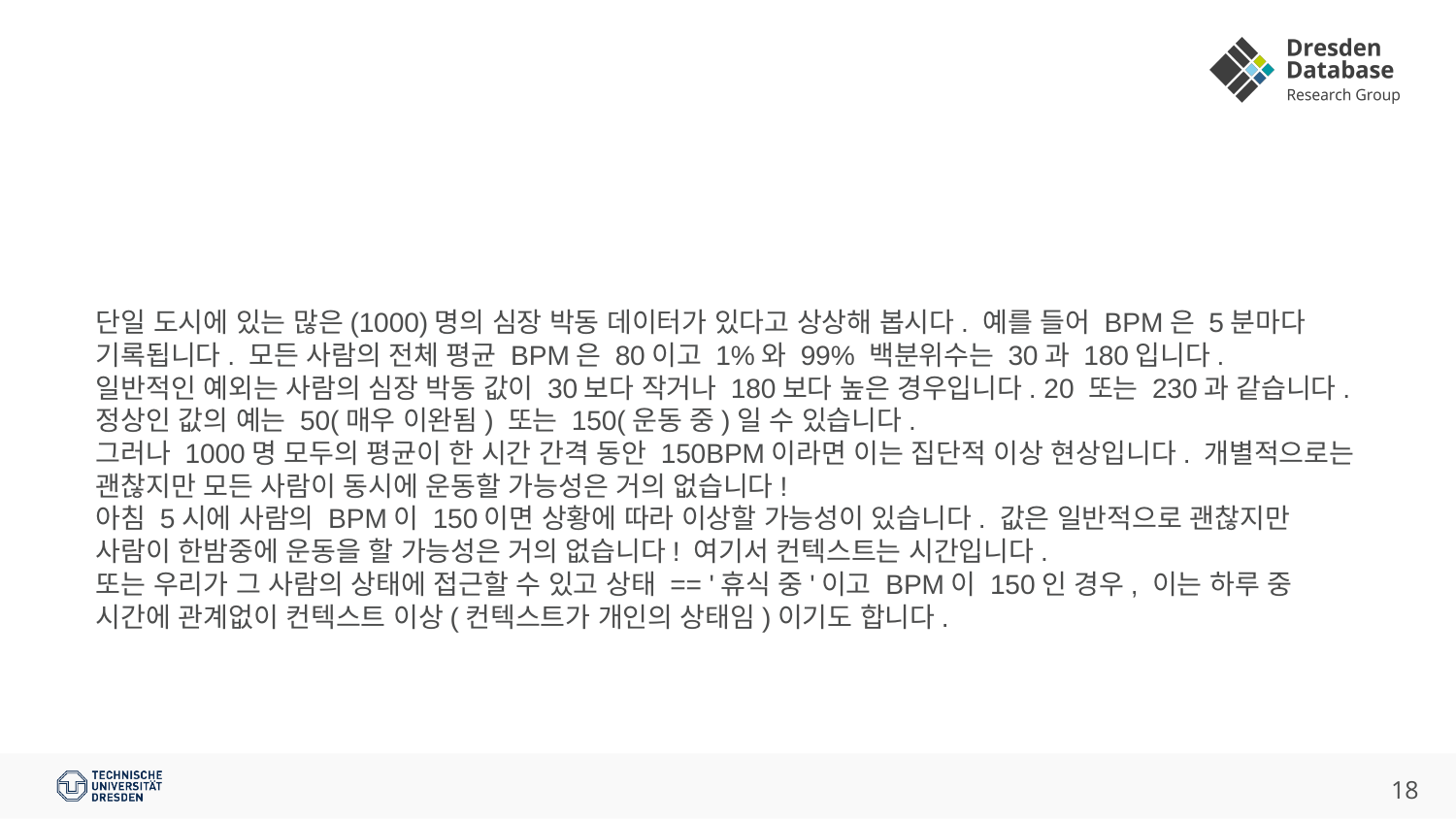

단일 도시에 있는 많은(1000)명의 심장 박동 데이터가 있다고 상상해 봅시다. 예를 들어 BPM은 5분마다 기록됩니다. 모든 사람의 전체 평균 BPM은 80이고 1%와 99% 백분위수는 30과 180입니다.
일반적인 예외는 사람의 심장 박동 값이 30보다 작거나 180보다 높은 경우입니다. 20 또는 230과 같습니다. 정상인 값의 예는 50(매우 이완됨) 또는 150(운동 중)일 수 있습니다.
그러나 1000명 모두의 평균이 한 시간 간격 동안 150BPM이라면 이는 집단적 이상 현상입니다. 개별적으로는 괜찮지만 모든 사람이 동시에 운동할 가능성은 거의 없습니다!
아침 5시에 사람의 BPM이 150이면 상황에 따라 이상할 가능성이 있습니다. 값은 일반적으로 괜찮지만 사람이 한밤중에 운동을 할 가능성은 거의 없습니다! 여기서 컨텍스트는 시간입니다.
또는 우리가 그 사람의 상태에 접근할 수 있고 상태 == '휴식 중'이고 BPM이 150인 경우, 이는 하루 중 시간에 관계없이 컨텍스트 이상(컨텍스트가 개인의 상태임)이기도 합니다.